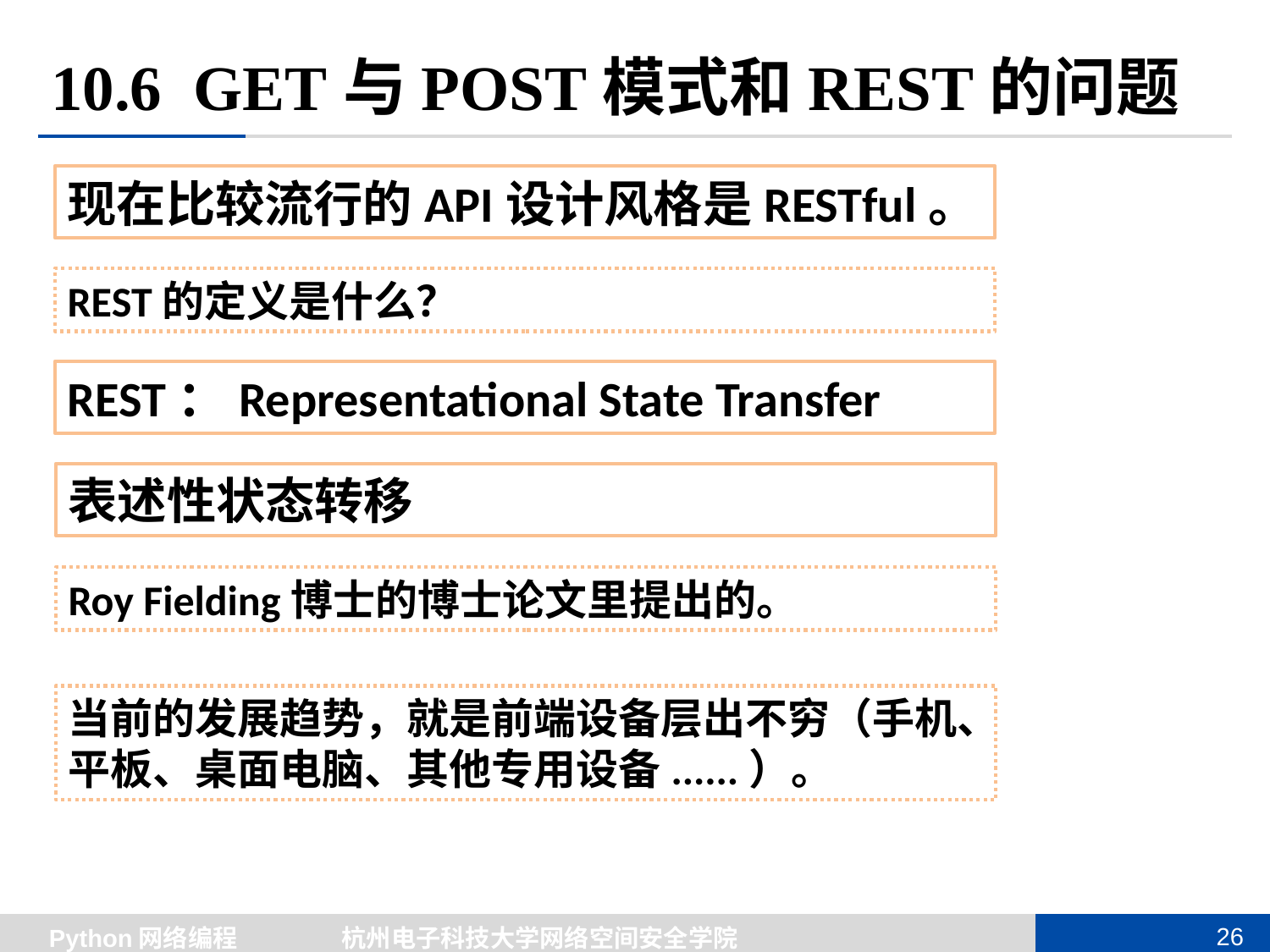

# 10.6  GET与POST模式和REST的问题
现在比较流行的API设计风格是RESTful。
REST的定义是什么？
REST：Representational State Transfer
表述性状态转移
Roy Fielding博士的博士论文里提出的。
当前的发展趋势，就是前端设备层出不穷（手机、平板、桌面电脑、其他专用设备......）。